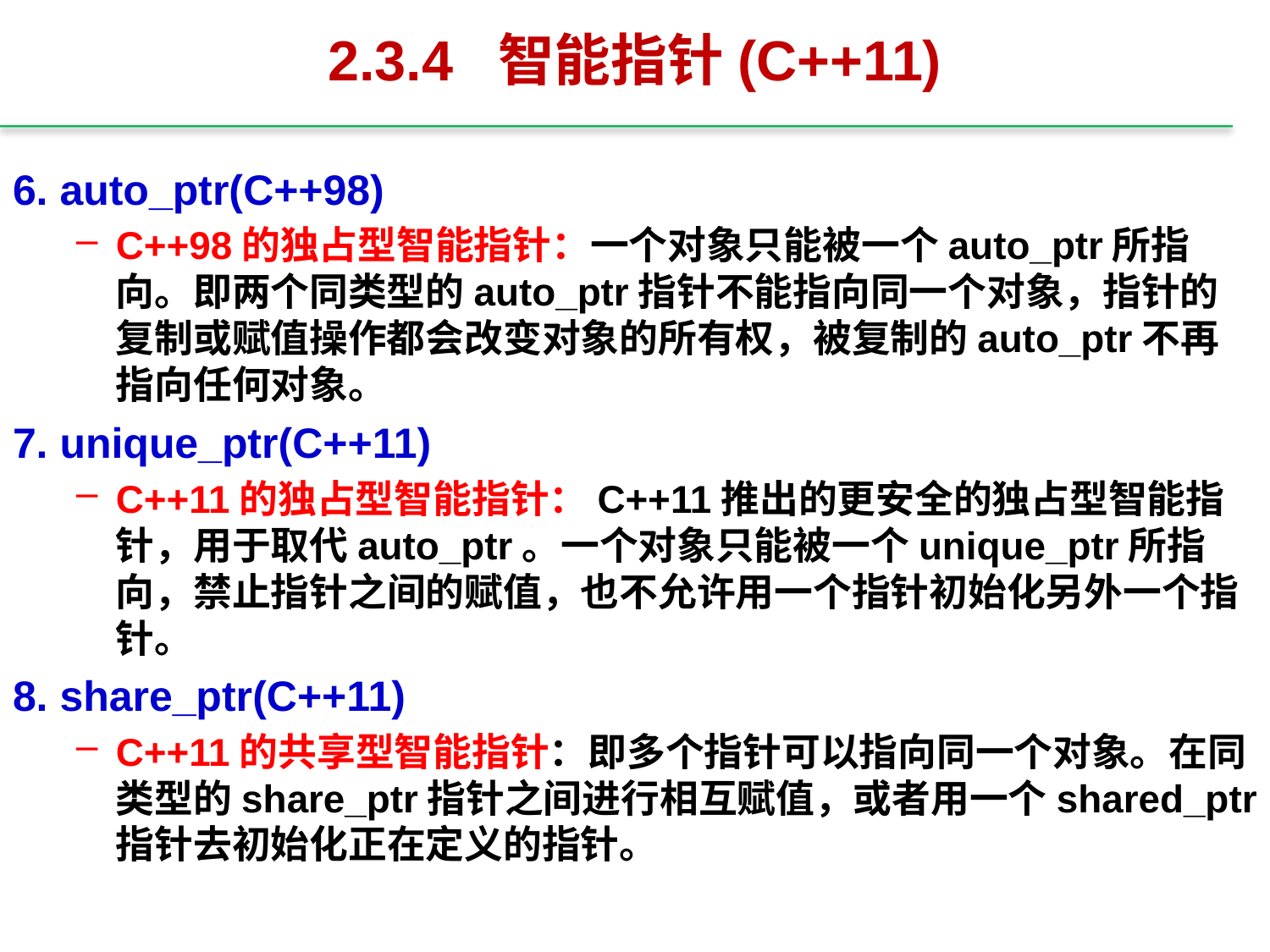

# 2.3.4  智能指针(C++11)
6. auto_ptr(C++98)
C++98的独占型智能指针：一个对象只能被一个auto_ptr所指向。即两个同类型的auto_ptr指针不能指向同一个对象，指针的复制或赋值操作都会改变对象的所有权，被复制的auto_ptr不再指向任何对象。
7. unique_ptr(C++11)
C++11的独占型智能指针：C++11推出的更安全的独占型智能指针，用于取代auto_ptr。一个对象只能被一个unique_ptr所指向，禁止指针之间的赋值，也不允许用一个指针初始化另外一个指针。
8. share_ptr(C++11)
C++11的共享型智能指针：即多个指针可以指向同一个对象。在同类型的share_ptr指针之间进行相互赋值，或者用一个shared_ptr指针去初始化正在定义的指针。